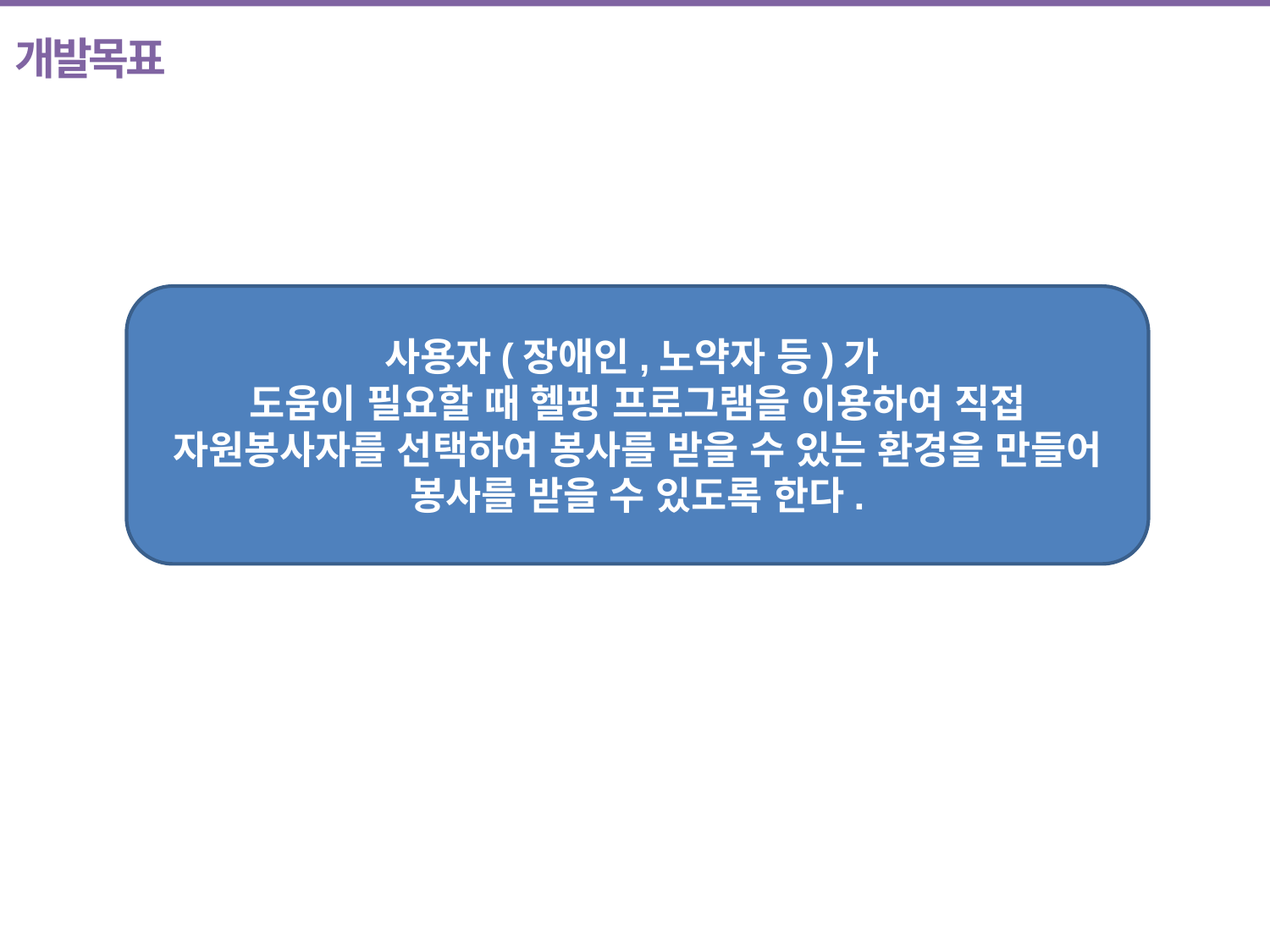

개발목표

사용자(장애인,노약자 등)가
도움이 필요할 때 헬핑 프로그램을 이용하여 직접 자원봉사자를 선택하여 봉사를 받을 수 있는 환경을 만들어 봉사를 받을 수 있도록 한다.
설명
설명
설명
설명
설명
설명